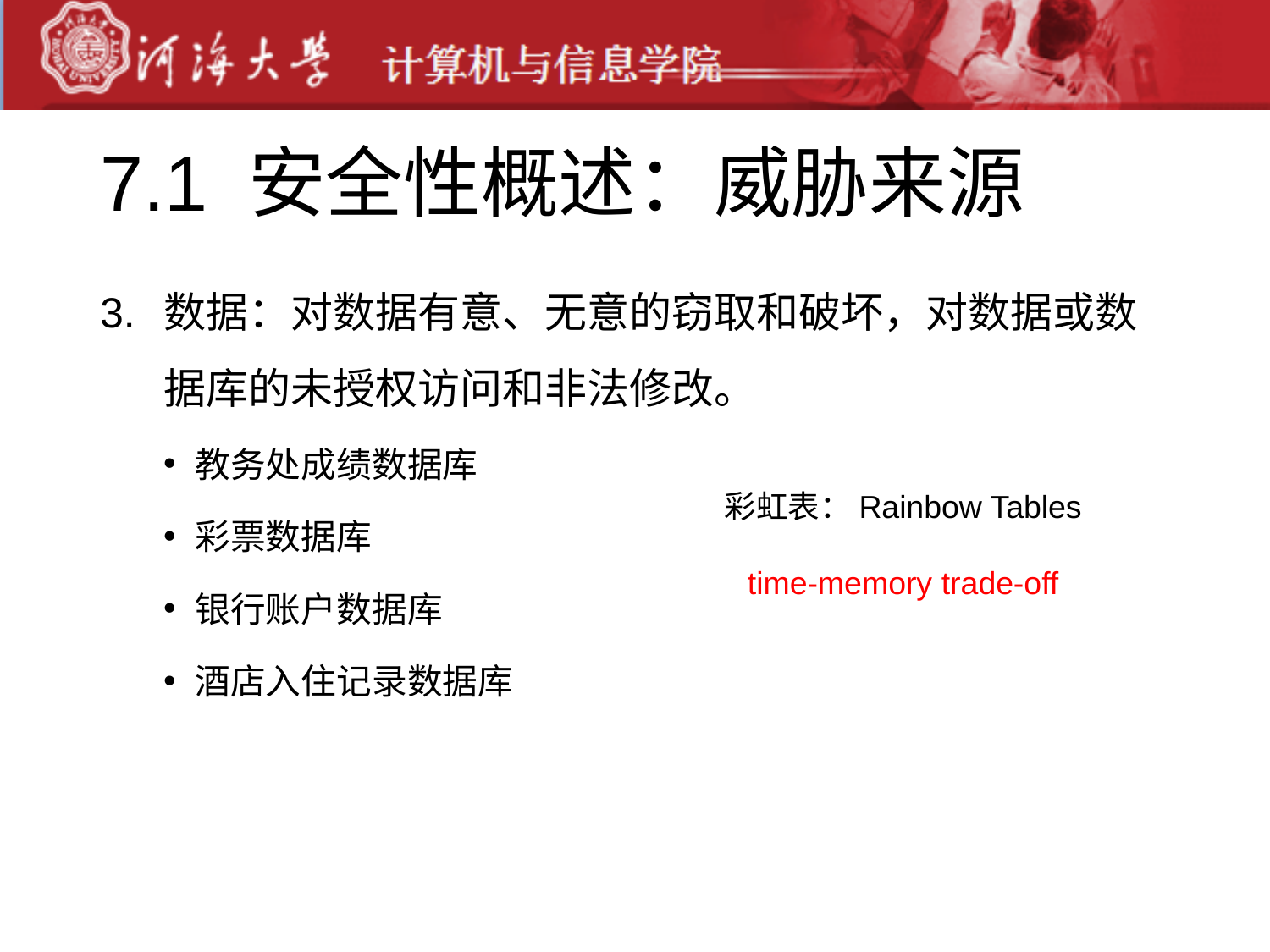

# 7.1 安全性概述：威胁来源
数据：对数据有意、无意的窃取和破坏，对数据或数据库的未授权访问和非法修改。
教务处成绩数据库
彩票数据库
银行账户数据库
酒店入住记录数据库

彩虹表：Rainbow Tables
time-memory trade-off